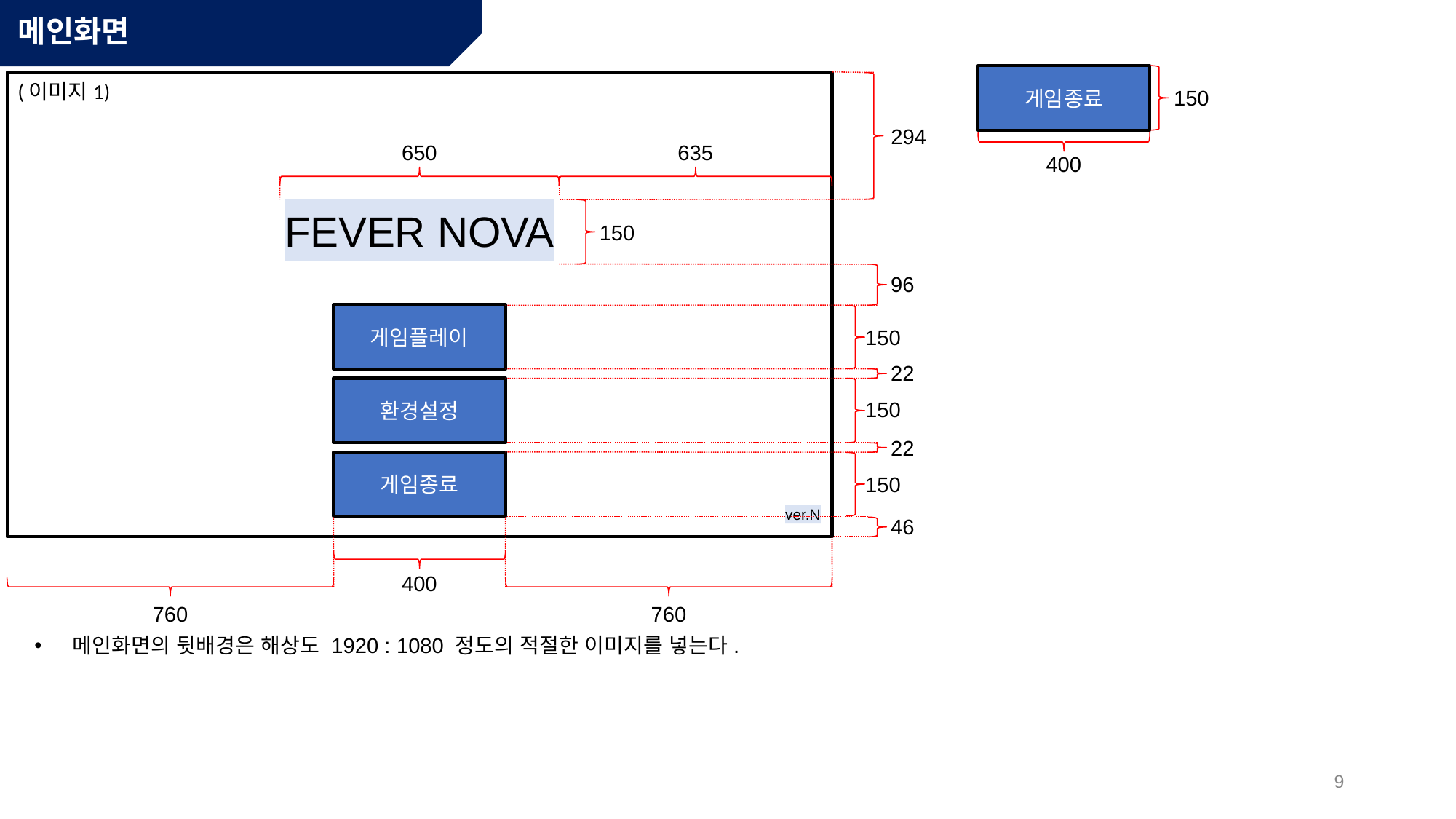

# 메인화면

게임종료

(이미지1)
FEVER NOVA
게임플레이
환경설정
게임종료
ver.N

150
294
650
635
400

150

96

150
22

150

22

150

46

400
760
760
메인화면의 뒷배경은 해상도 1920 : 1080 정도의 적절한 이미지를 넣는다.
9